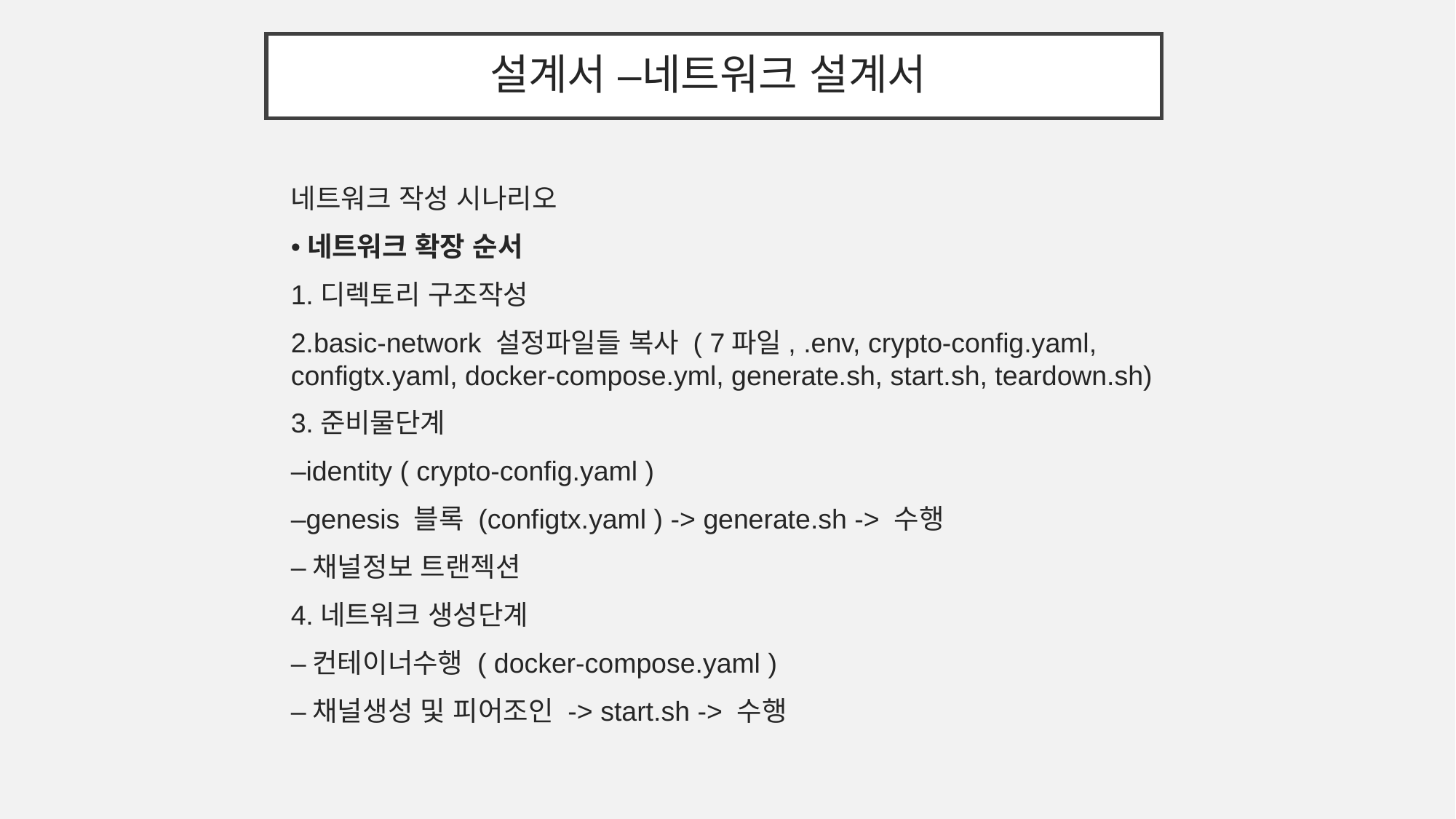

# 설계서 –네트워크 설계서
네트워크 작성 시나리오
•네트워크 확장 순서
1.디렉토리 구조작성
2.basic-network 설정파일들 복사 ( 7파일, .env, crypto-config.yaml, configtx.yaml, docker-compose.yml, generate.sh, start.sh, teardown.sh)
3.준비물단계
–identity ( crypto-config.yaml )
–genesis 블록 (configtx.yaml ) -> generate.sh -> 수행
–채널정보 트랜젝션
4.네트워크 생성단계
–컨테이너수행 ( docker-compose.yaml )
–채널생성 및 피어조인 -> start.sh -> 수행